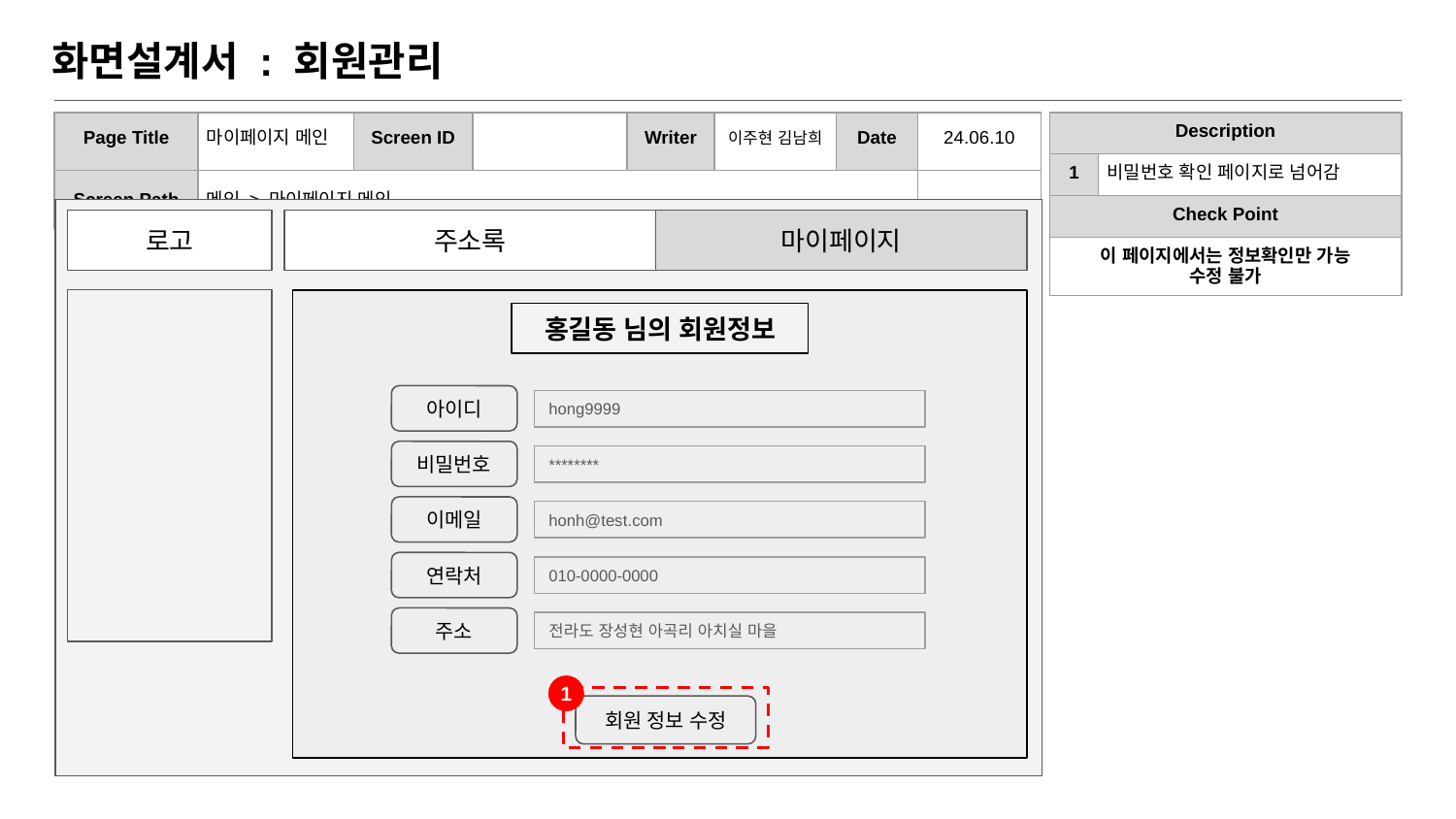

# 화면설계서 : 회원관리
| Page Title | 마이페이지 메인 | Screen ID |  | Writer | 이주현 김남희 | Date | 24.06.10 |
| --- | --- | --- | --- | --- | --- | --- | --- |
| Screen Path | 메인 > 마이페이지 메인 |  |  |  |  |  |  |
| Description |  |
| --- | --- |
| 1 | 비밀번호 확인 페이지로 넘어감 |
| Check Point |  |
| 이 페이지에서는 정보확인만 가능 수정 불가 |  |

로고
주소록
마이페이지

홍길동 님의 회원정보
아이디
hong9999
비밀번호
********
이메일
honh@test.com
연락처
010-0000-0000
주소
전라도 장성현 아곡리 아치실 마을
1

회원 정보 수정